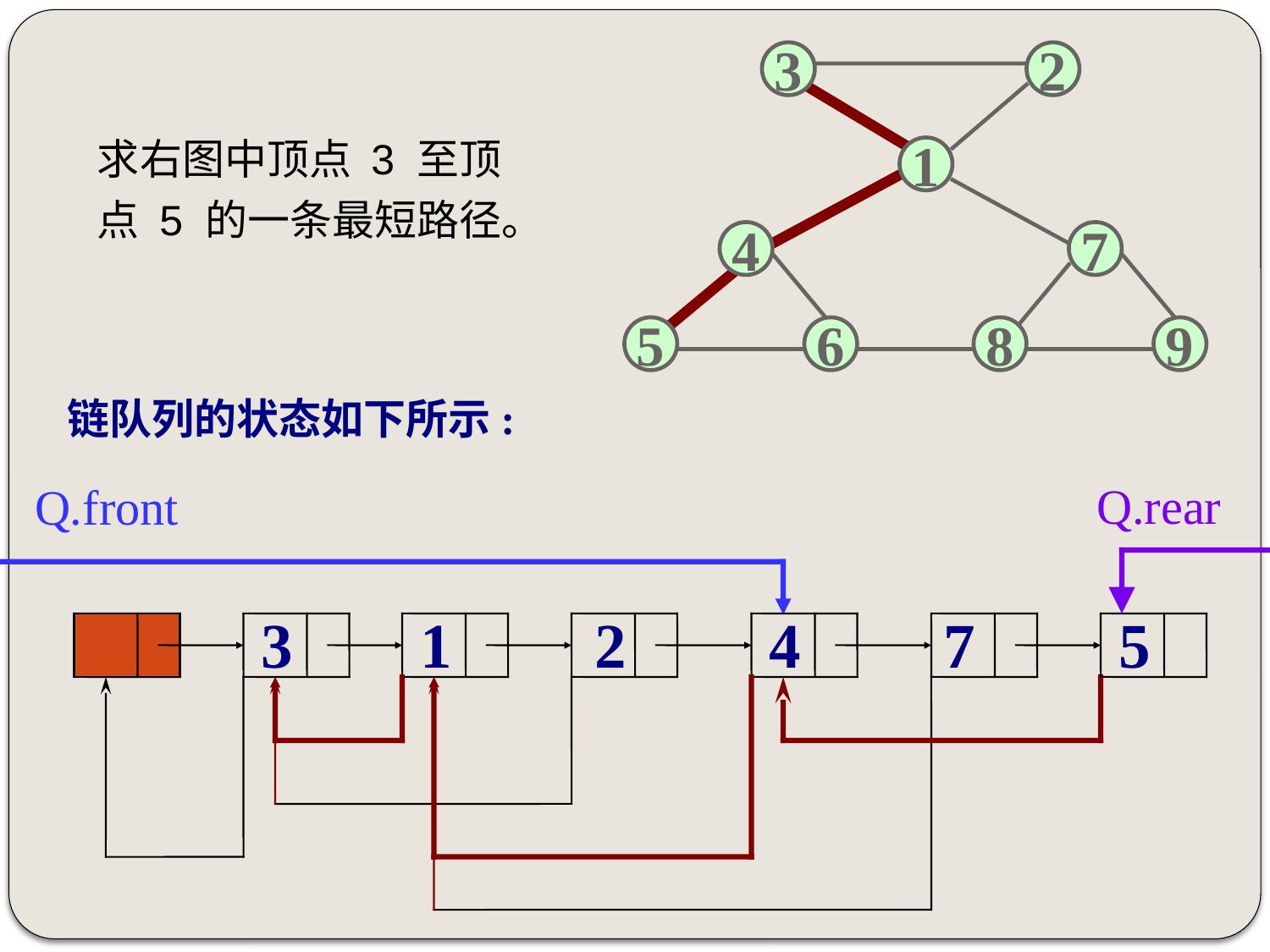

3
2

1

4
7

5
6
8
9

求右图中顶点 3 至顶点 5 的一条最短路径。
链队列的状态如下所示:
Q.rear

Q.front

 3        1         2         4         7         5